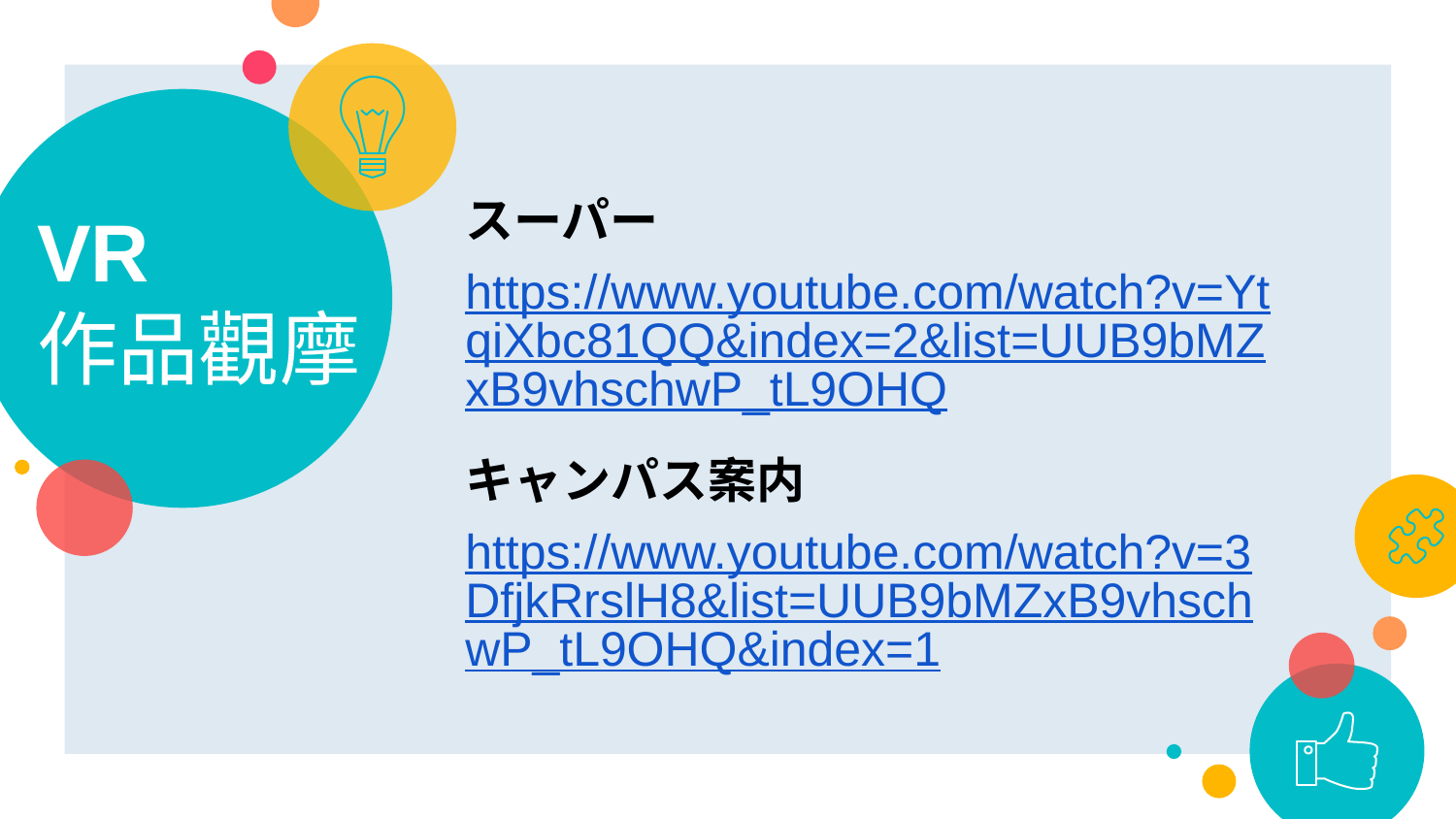

# VR
作品觀摩
スーパー
https://www.youtube.com/watch?v=YtqiXbc81QQ&index=2&list=UUB9bMZxB9vhschwP_tL9OHQ
キャンパス案内
https://www.youtube.com/watch?v=3DfjkRrslH8&list=UUB9bMZxB9vhschwP_tL9OHQ&index=1